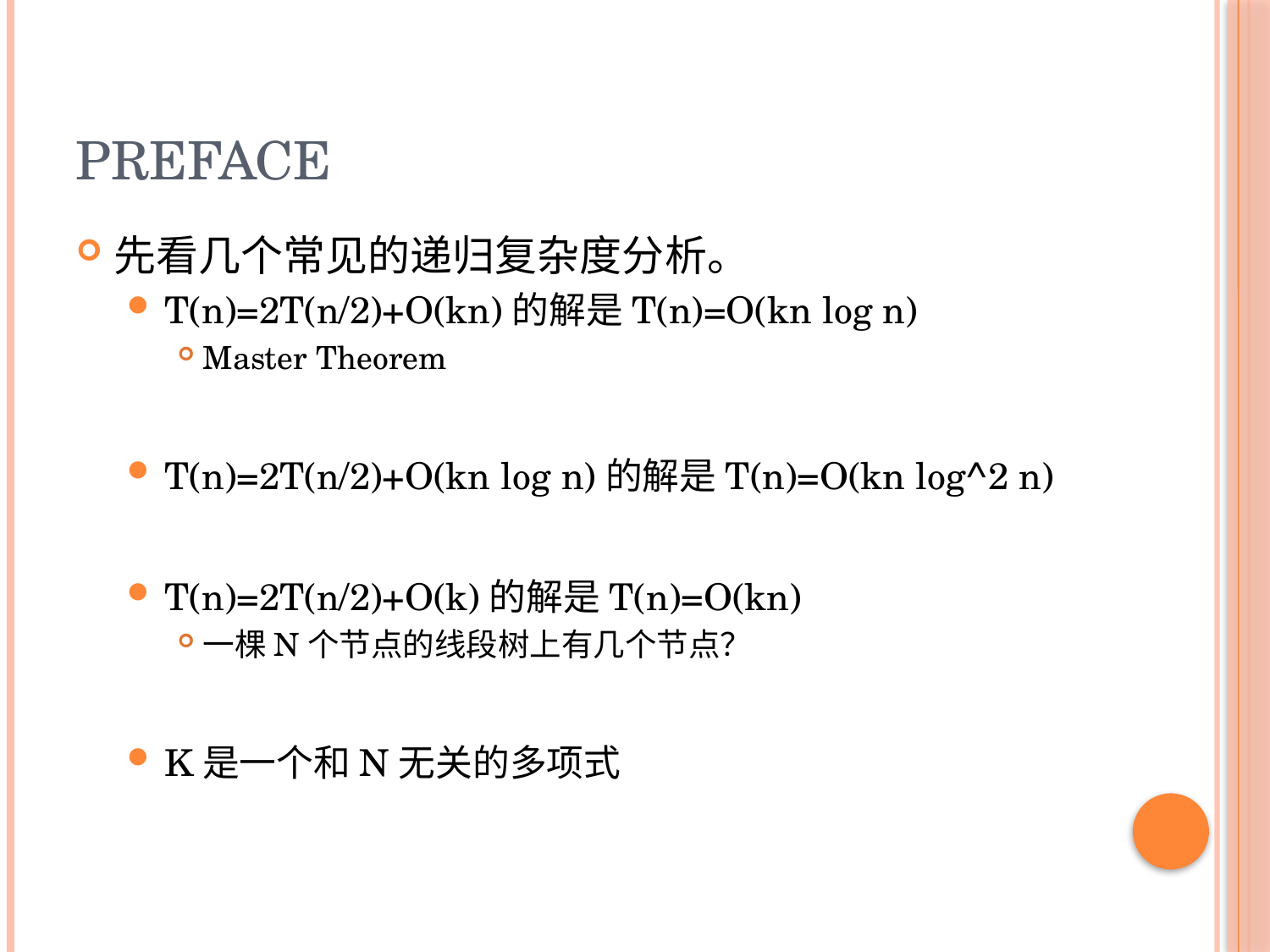

# Preface
先看几个常见的递归复杂度分析。
T(n)=2T(n/2)+O(kn)的解是T(n)=O(kn log n)
Master Theorem

T(n)=2T(n/2)+O(kn log n)的解是T(n)=O(kn log^2 n)

T(n)=2T(n/2)+O(k)的解是T(n)=O(kn)
一棵N个节点的线段树上有几个节点？

K是一个和N无关的多项式